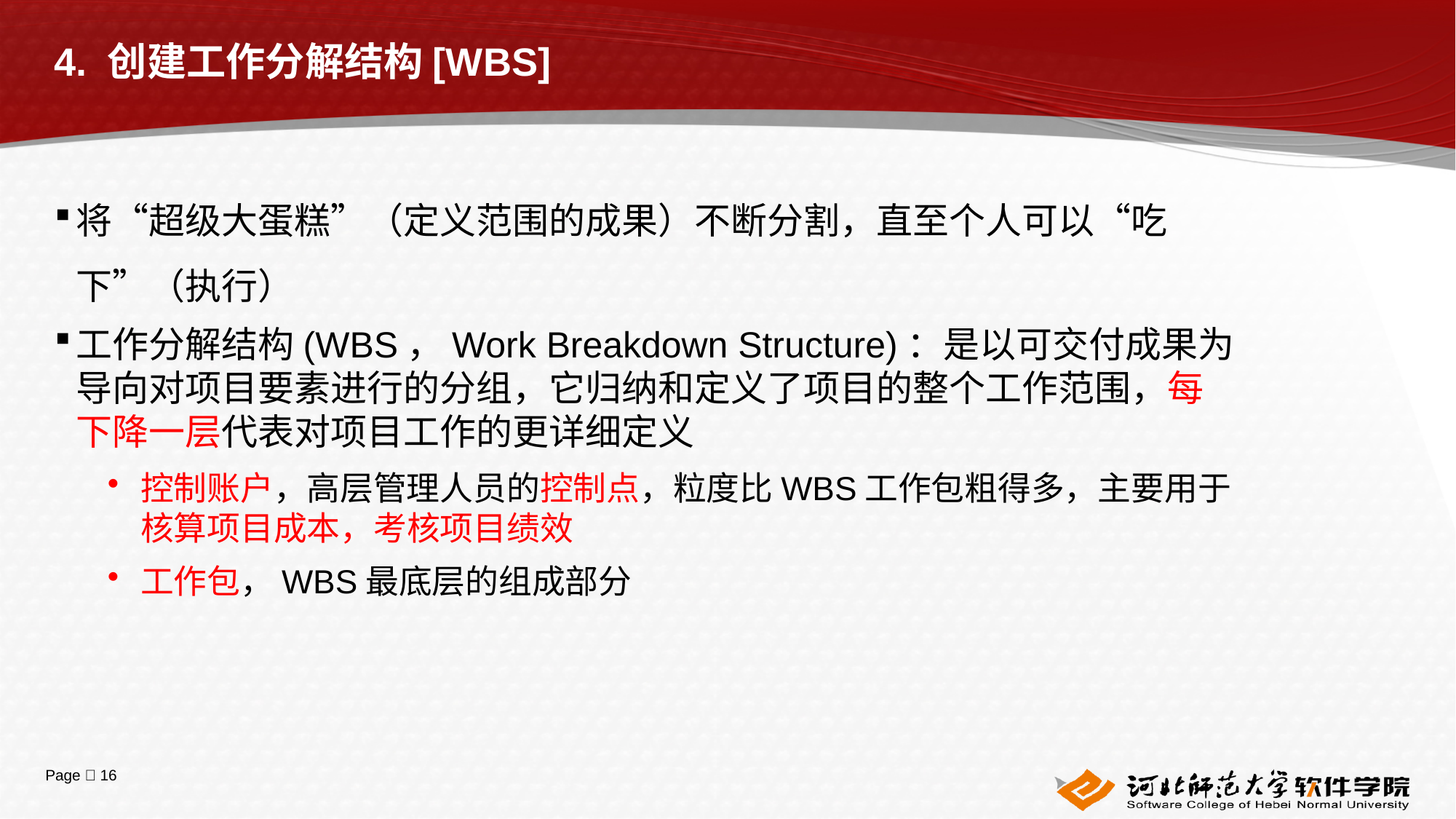

# 4. 创建工作分解结构[WBS]
将“超级大蛋糕”（定义范围的成果）不断分割，直至个人可以“吃下”（执行）
工作分解结构(WBS，Work Breakdown Structure)：是以可交付成果为导向对项目要素进行的分组，它归纳和定义了项目的整个工作范围，每下降一层代表对项目工作的更详细定义
控制账户，高层管理人员的控制点，粒度比WBS工作包粗得多，主要用于核算项目成本，考核项目绩效
工作包，WBS最底层的组成部分